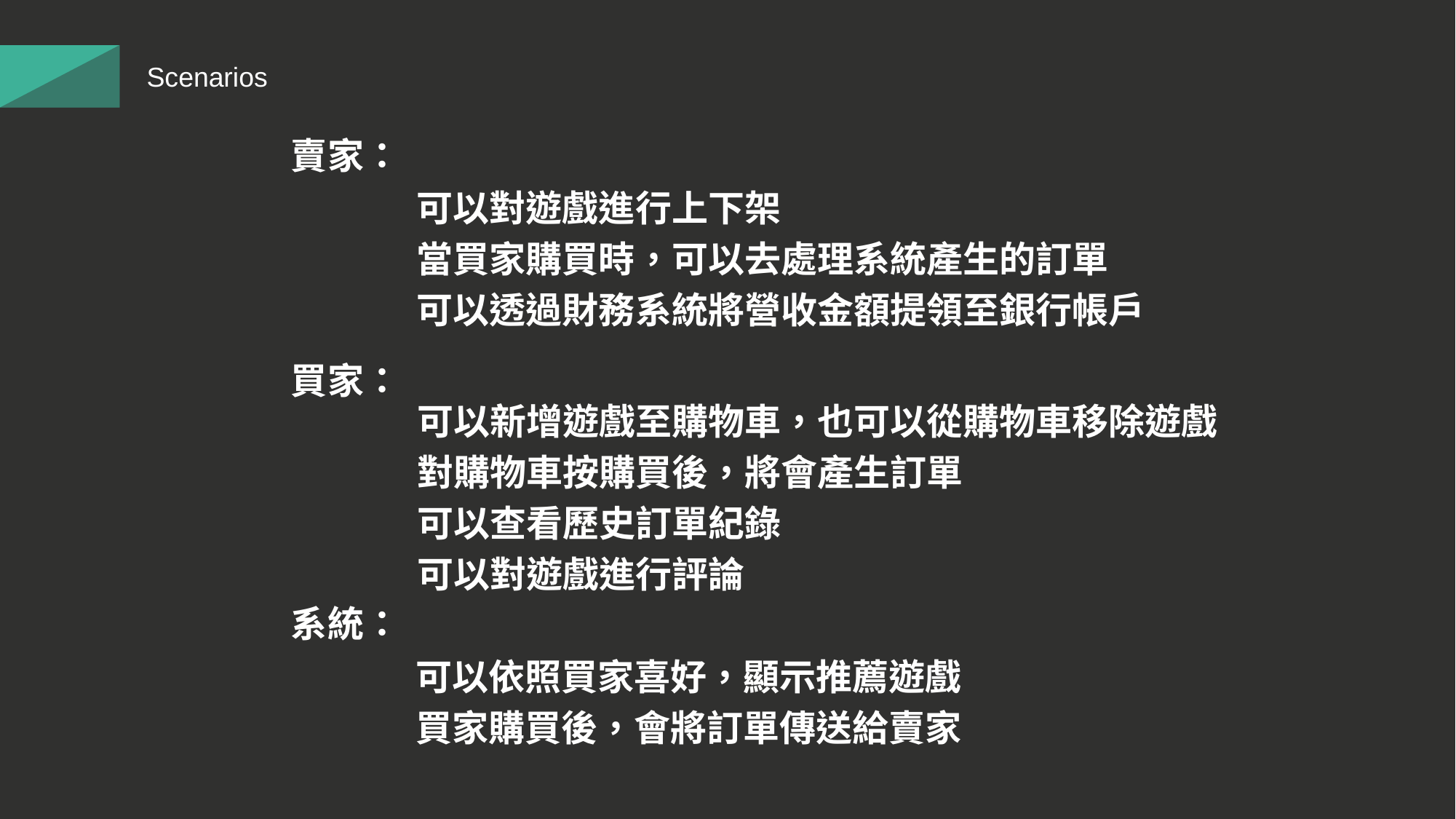

Scenarios
賣家：
可以對遊戲進行上下架
當買家購買時，可以去處理系統產生的訂單
可以透過財務系統將營收金額提領至銀行帳戶
買家：
可以新增遊戲至購物車，也可以從購物車移除遊戲
對購物車按購買後，將會產生訂單
可以查看歷史訂單紀錄
可以對遊戲進行評論
系統：
可以依照買家喜好，顯示推薦遊戲
買家購買後，會將訂單傳送給賣家